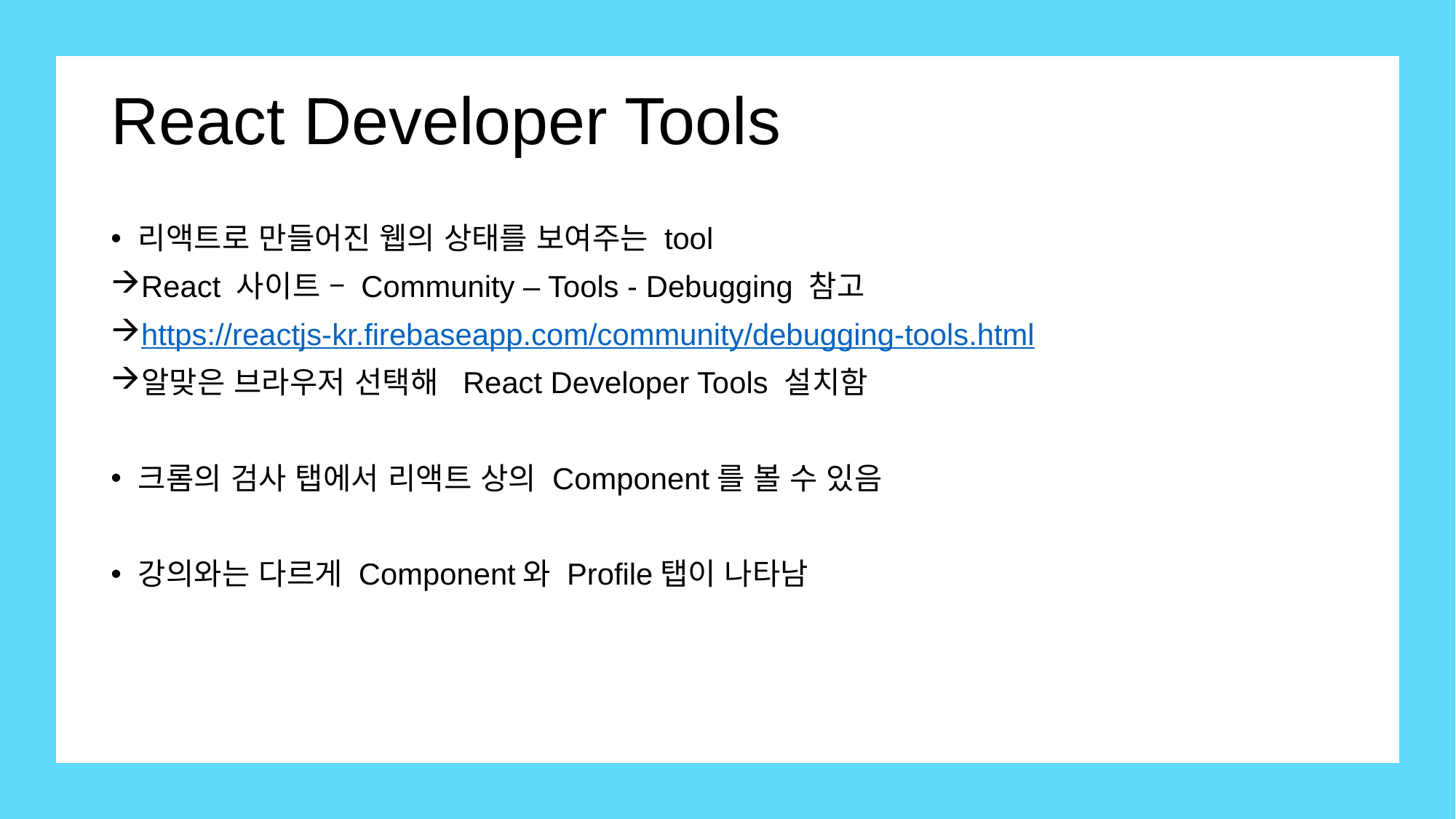

# React Developer Tools
리액트로 만들어진 웹의 상태를 보여주는 tool
React 사이트 – Community – Tools - Debugging 참고
https://reactjs-kr.firebaseapp.com/community/debugging-tools.html
알맞은 브라우저 선택해  React Developer Tools 설치함

크롬의 검사 탭에서 리액트 상의 Component를 볼 수 있음

강의와는 다르게 Component와 Profile탭이 나타남